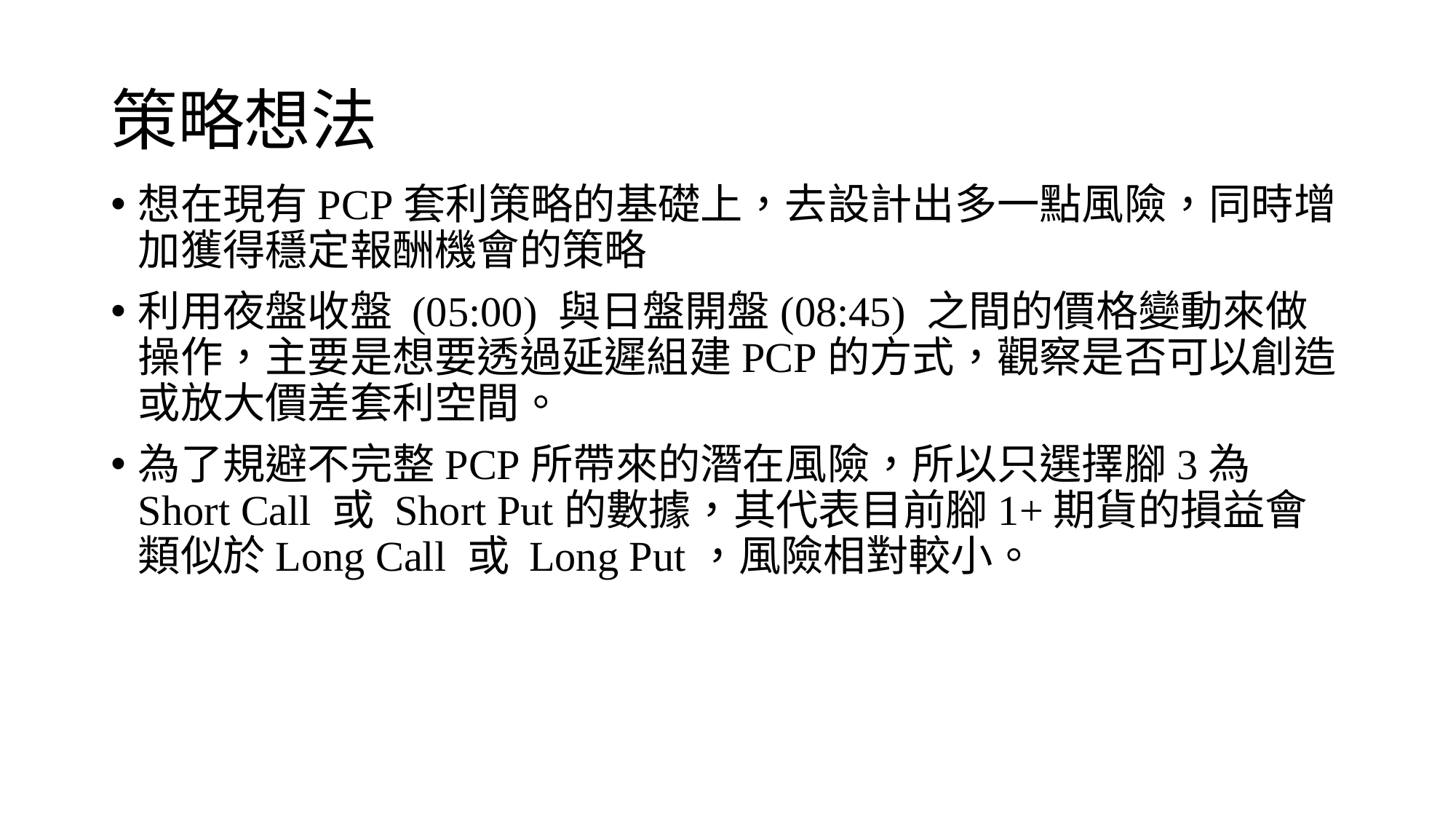

# 策略想法
想在現有PCP套利策略的基礎上，去設計出多一點風險，同時增加獲得穩定報酬機會的策略
利用夜盤收盤 (05:00) 與日盤開盤(08:45) 之間的價格變動來做操作，主要是想要透過延遲組建PCP的方式，觀察是否可以創造或放大價差套利空間。
為了規避不完整PCP所帶來的潛在風險，所以只選擇腳3為Short Call 或 Short Put的數據，其代表目前腳1+期貨的損益會類似於Long Call 或 Long Put，風險相對較小。